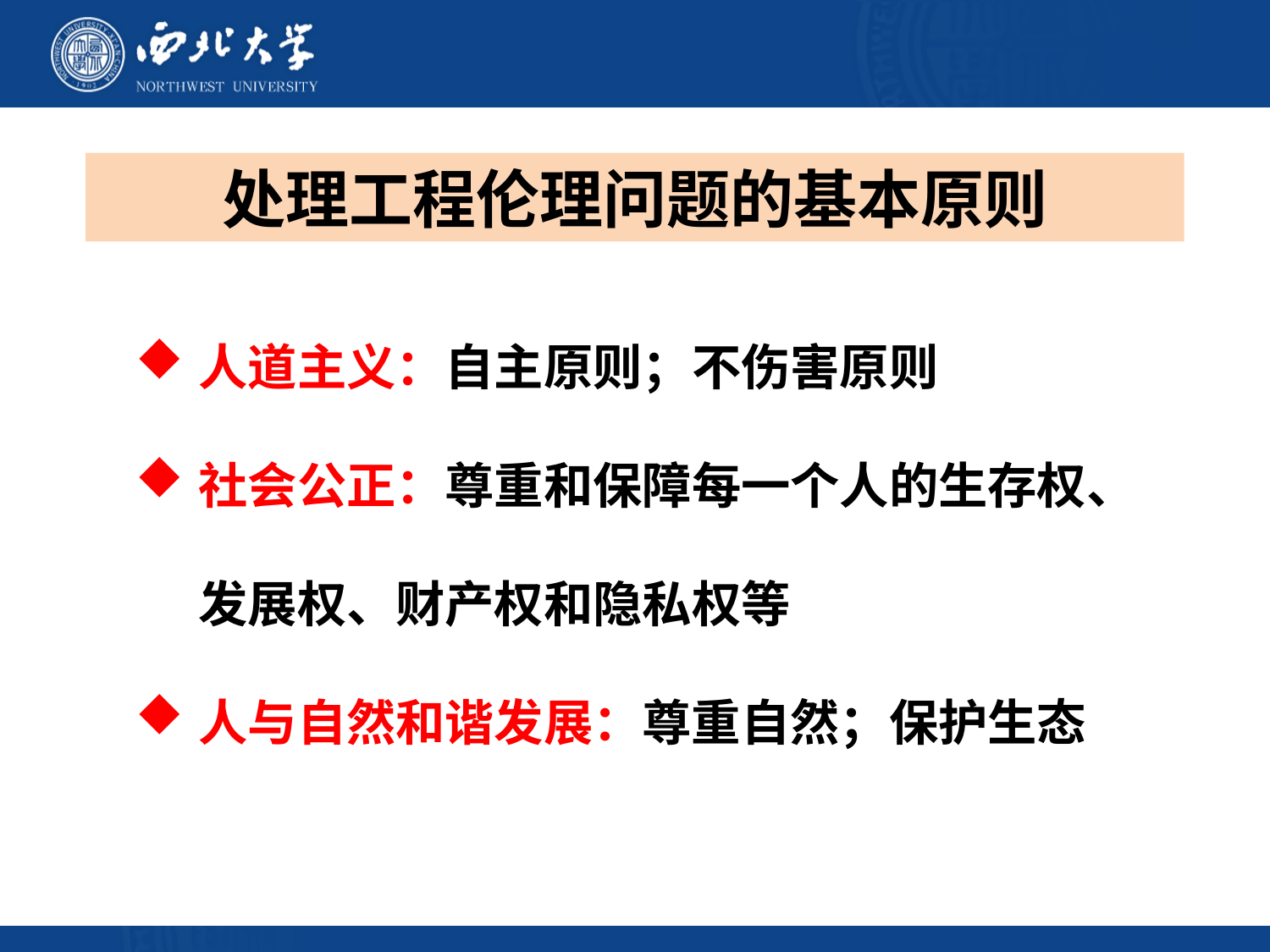

处理工程伦理问题的基本原则
人道主义：自主原则；不伤害原则
社会公正：尊重和保障每一个人的生存权、发展权、财产权和隐私权等
人与自然和谐发展：尊重自然；保护生态